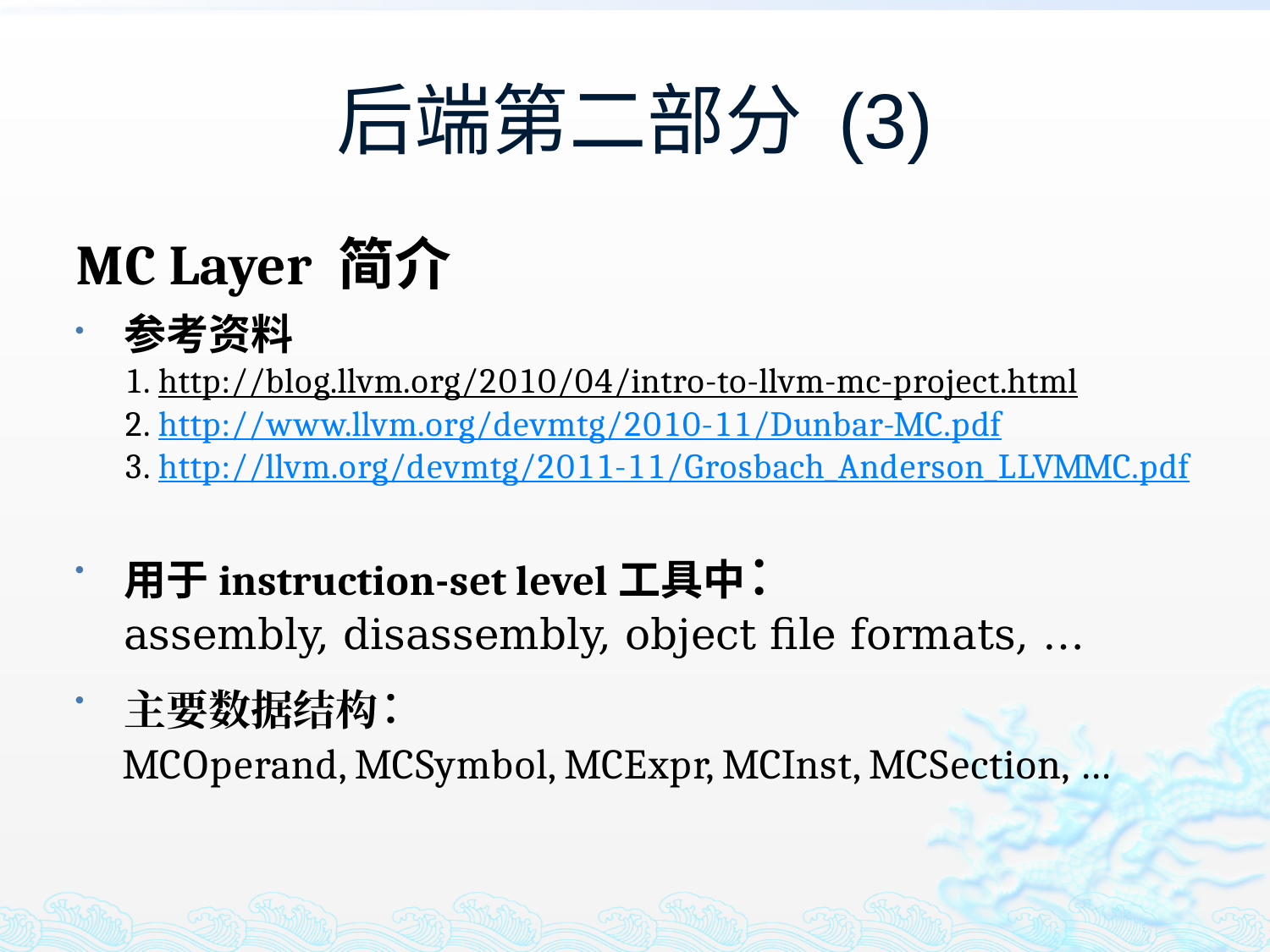

# 后端第二部分 (3)
MC Layer 简介
参考资料
1. http://blog.llvm.org/2010/04/intro-to-llvm-mc-project.html
2. http://www.llvm.org/devmtg/2010-11/Dunbar-MC.pdf
3. http://llvm.org/devmtg/2011-11/Grosbach_Anderson_LLVMMC.pdf
用于instruction-set level工具中：
assembly, disassembly, object file formats, …
主要数据结构：
MCOperand, MCSymbol, MCExpr, MCInst, MCSection, …